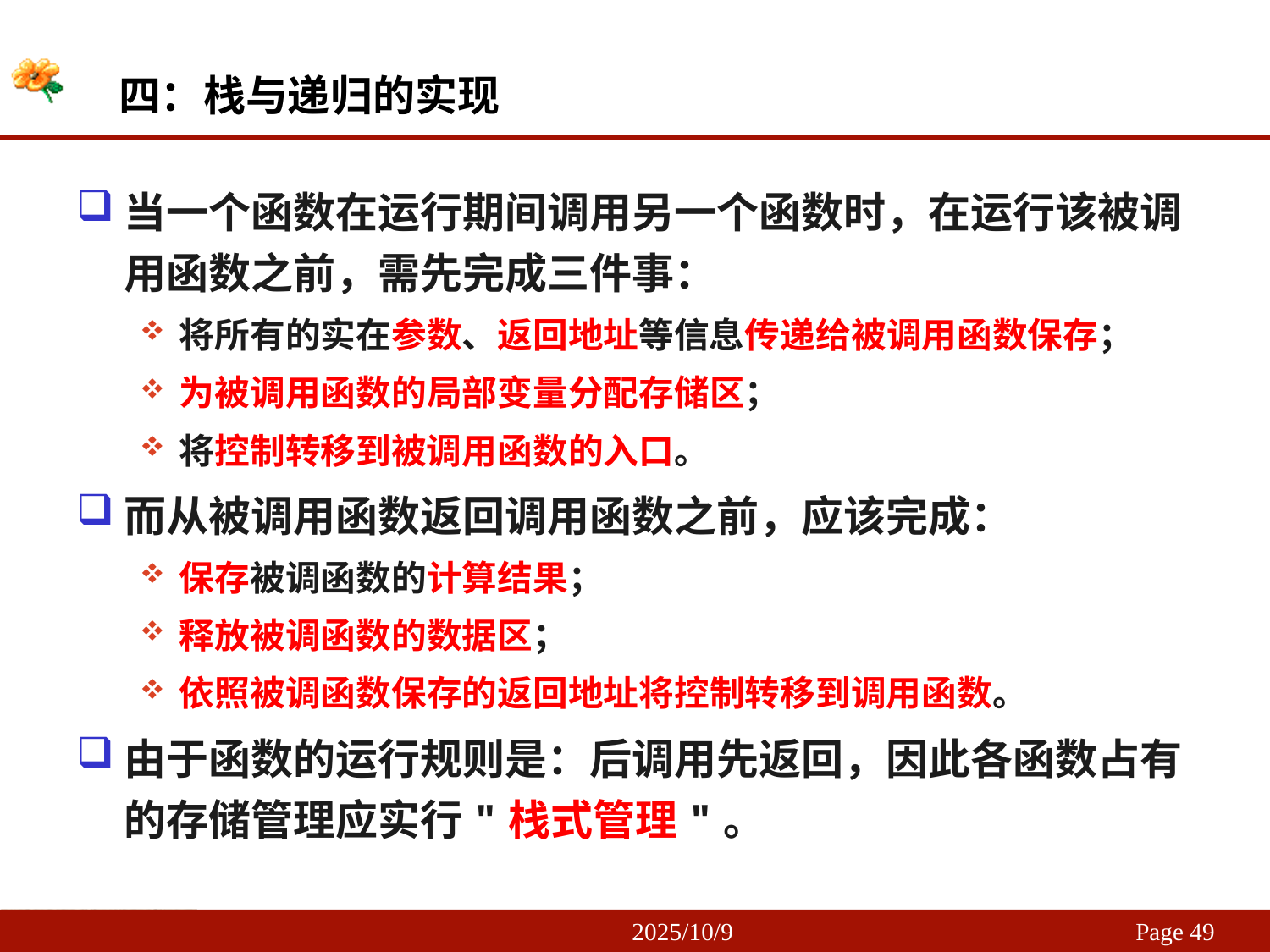

# 四：栈与递归的实现
当一个函数在运行期间调用另一个函数时，在运行该被调用函数之前，需先完成三件事：
将所有的实在参数、返回地址等信息传递给被调用函数保存；
为被调用函数的局部变量分配存储区；
将控制转移到被调用函数的入口。
而从被调用函数返回调用函数之前，应该完成：
保存被调函数的计算结果；
释放被调函数的数据区；
依照被调函数保存的返回地址将控制转移到调用函数。
由于函数的运行规则是：后调用先返回，因此各函数占有的存储管理应实行"栈式管理"。
2025/10/9
Page 49